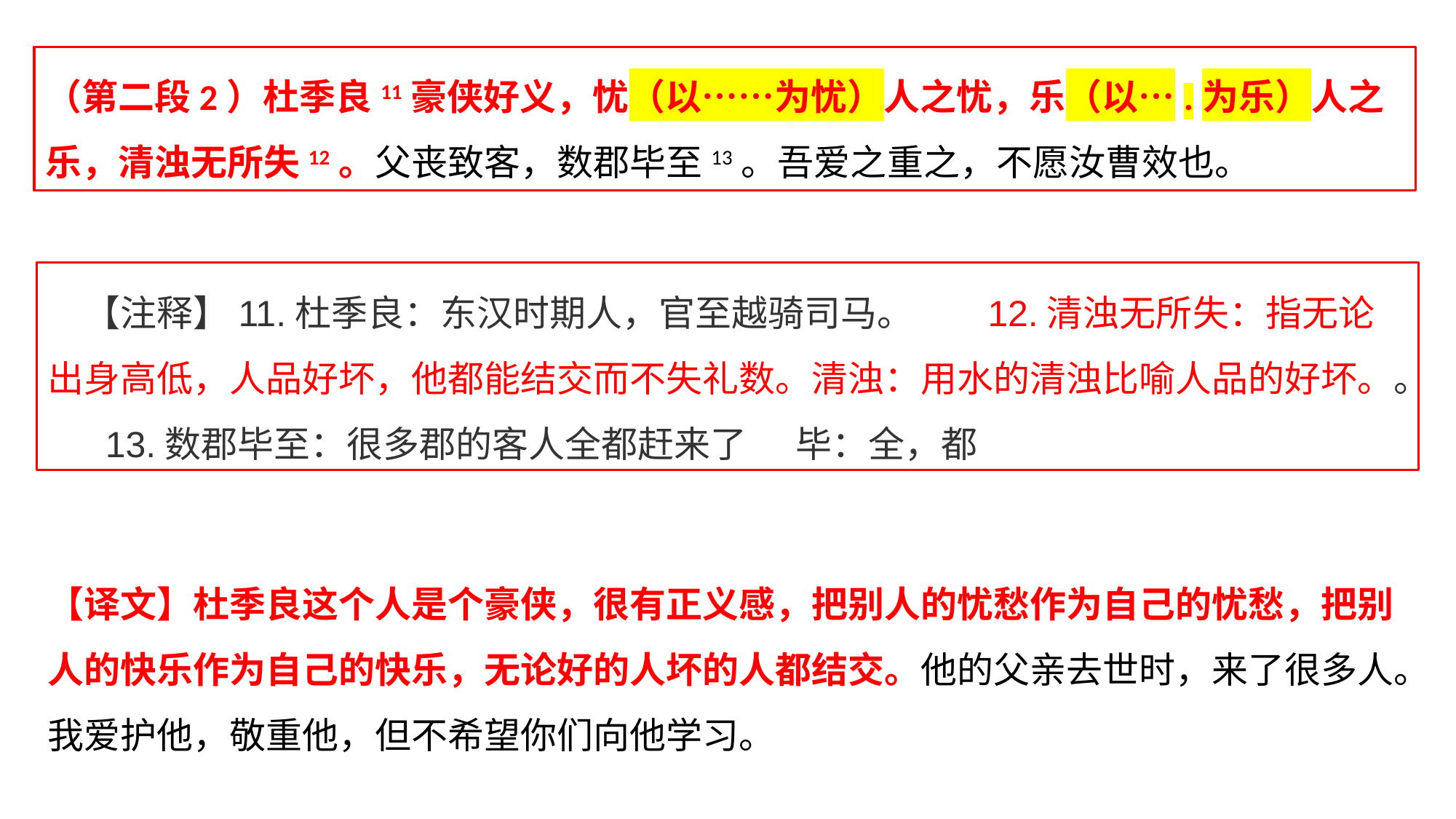

（第二段2）杜季良11豪侠好义，忧（以……为忧）人之忧，乐（以….为乐）人之乐，清浊无所失12。父丧致客，数郡毕至13。吾爱之重之，不愿汝曹效也。

【注释】11.杜季良：东汉时期人，官至越骑司马。        12.清浊无所失：指无论出身高低，人品好坏，他都能结交而不失礼数。清浊：用水的清浊比喻人品的好坏。。      13.数郡毕至：很多郡的客人全都赶来了      毕：全，都
【译文】杜季良这个人是个豪侠，很有正义感，把别人的忧愁作为自己的忧愁，把别人的快乐作为自己的快乐，无论好的人坏的人都结交。他的父亲去世时，来了很多人。我爱护他，敬重他，但不希望你们向他学习。